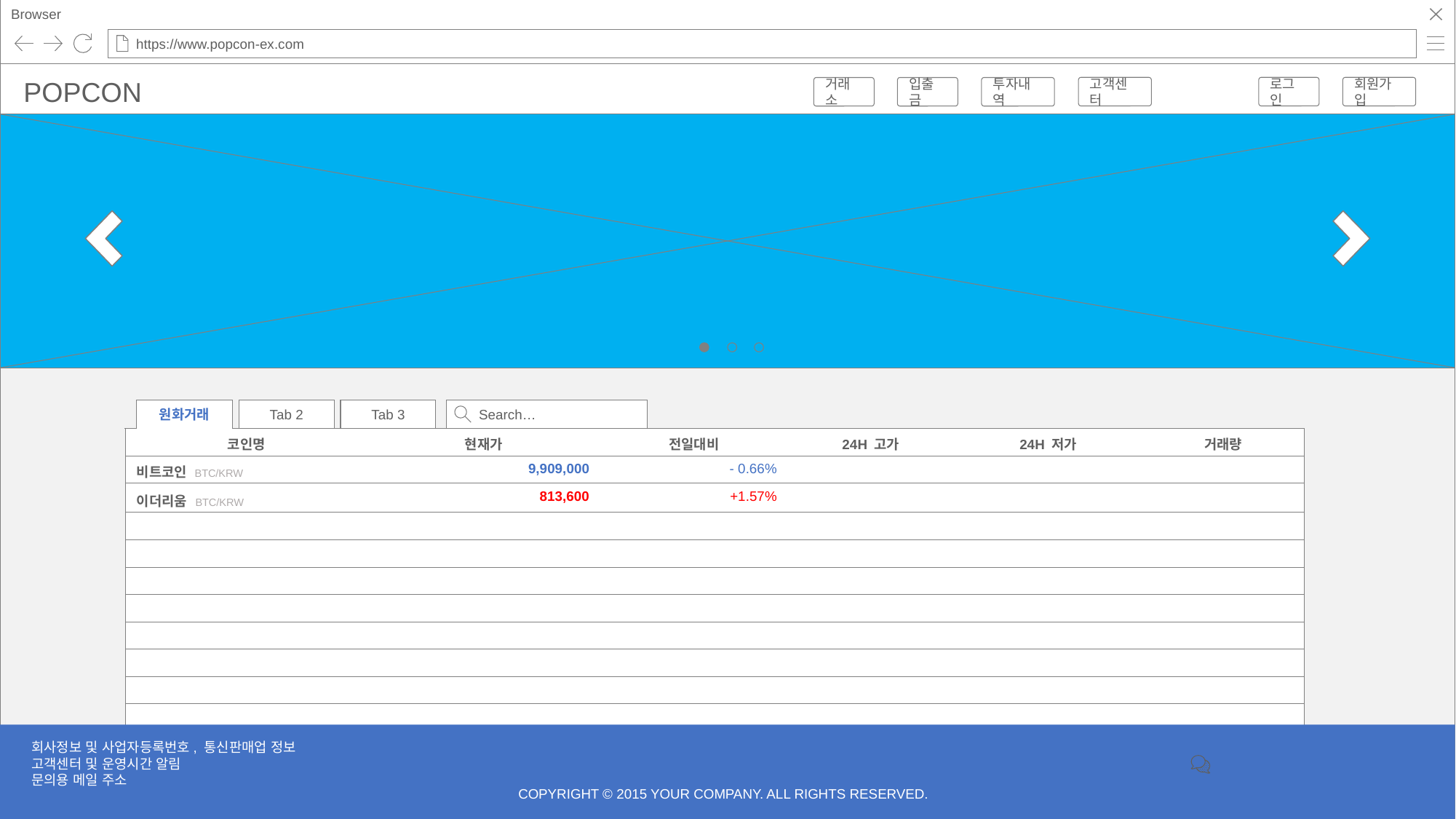

Browser

https://www.popcon-ex.com

POPCON
회원가입
로그인
고객센터
투자내역
입출금
거래소

Search…

원화거래
Tab 3
Tab 2
| 코인명 | 현재가 | 전일대비 | 24H 고가 | 24H 저가 | 거래량 |
| --- | --- | --- | --- | --- | --- |
| 비트코인 BTC/KRW | 9,909,000 | - 0.66% |  |  |  |
| 이더리움 BTC/KRW | 813,600 | +1.57% |  |  |  |
|  |  |  |  |  |  |
|  |  |  |  |  |  |
|  |  |  |  |  |  |
|  |  |  |  |  |  |
|  |  |  |  |  |  |
|  |  |  |  |  |  |
|  |  |  |  |  |  |
|  |  |  |  |  |  |

회사정보 및 사업자등록번호, 통신판매업 정보
고객센터 및 운영시간 알림
문의용 메일 주소

Copyright © 2015 Your Company. All rights reserved.